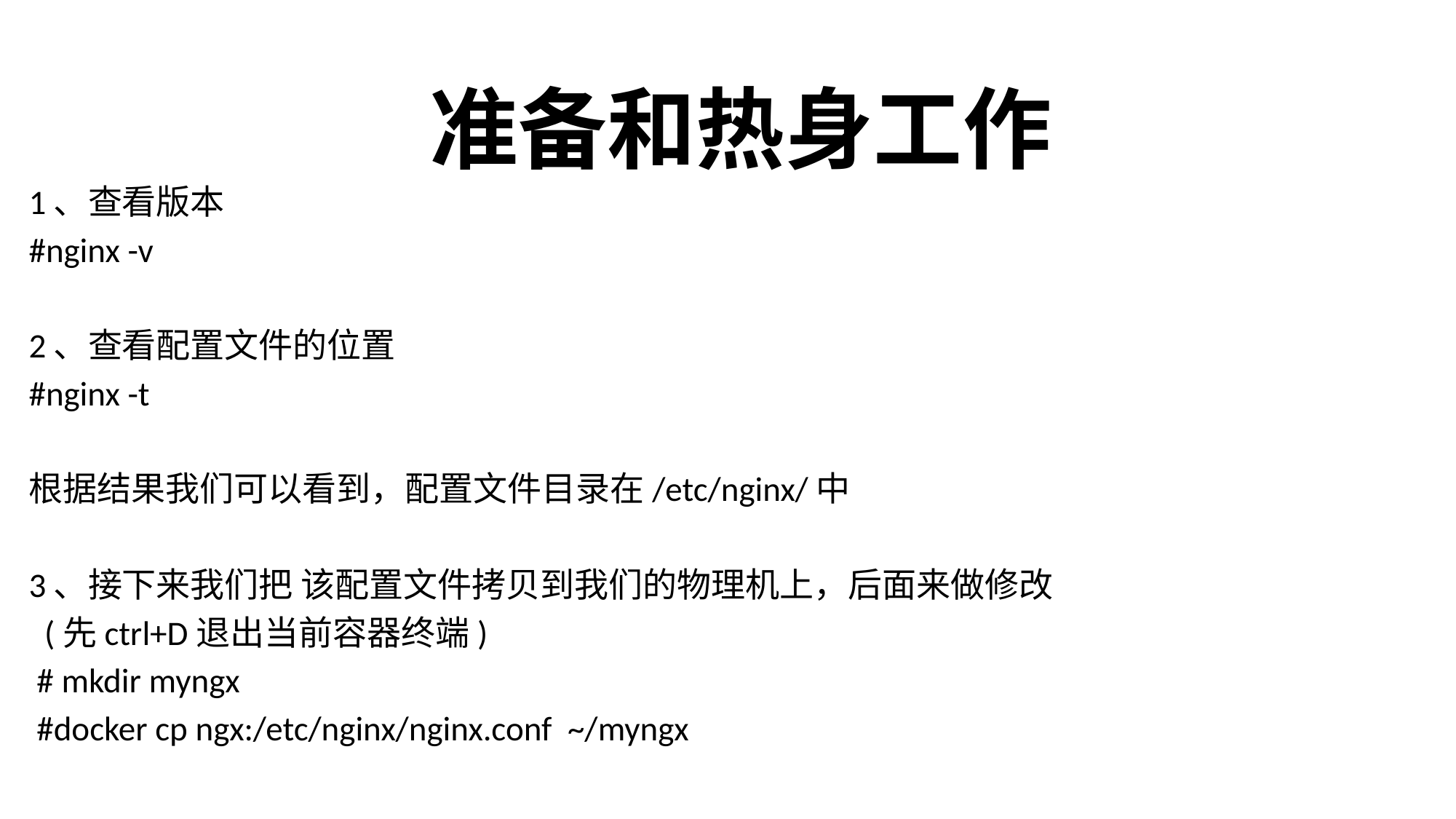

# 准备和热身工作
1、查看版本
#nginx -v

2、查看配置文件的位置
#nginx -t

根据结果我们可以看到，配置文件目录在/etc/nginx/中

3、接下来我们把 该配置文件拷贝到我们的物理机上，后面来做修改
  (先ctrl+D退出当前容器终端)
 # mkdir myngx
 #docker cp ngx:/etc/nginx/nginx.conf  ~/myngx